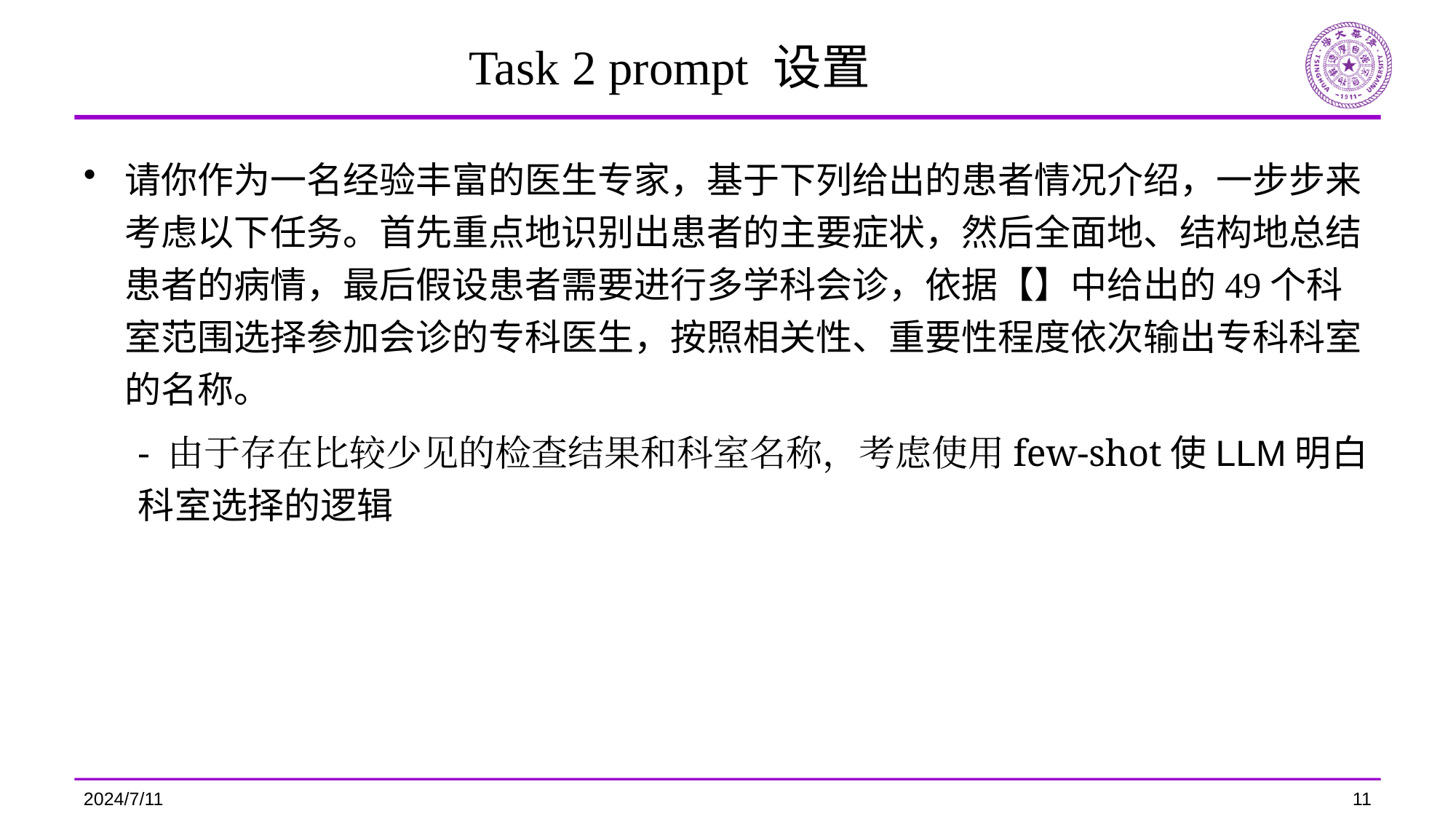

# Task 2 prompt 设置
请你作为一名经验丰富的医生专家，基于下列给出的患者情况介绍，一步步来考虑以下任务。首先重点地识别出患者的主要症状，然后全面地、结构地总结患者的病情，最后假设患者需要进行多学科会诊，依据【】中给出的49个科室范围选择参加会诊的专科医生，按照相关性、重要性程度依次输出专科科室的名称。
- 由于存在比较少见的检查结果和科室名称，考虑使用few-shot使LLM明白科室选择的逻辑

2024/7/11

11